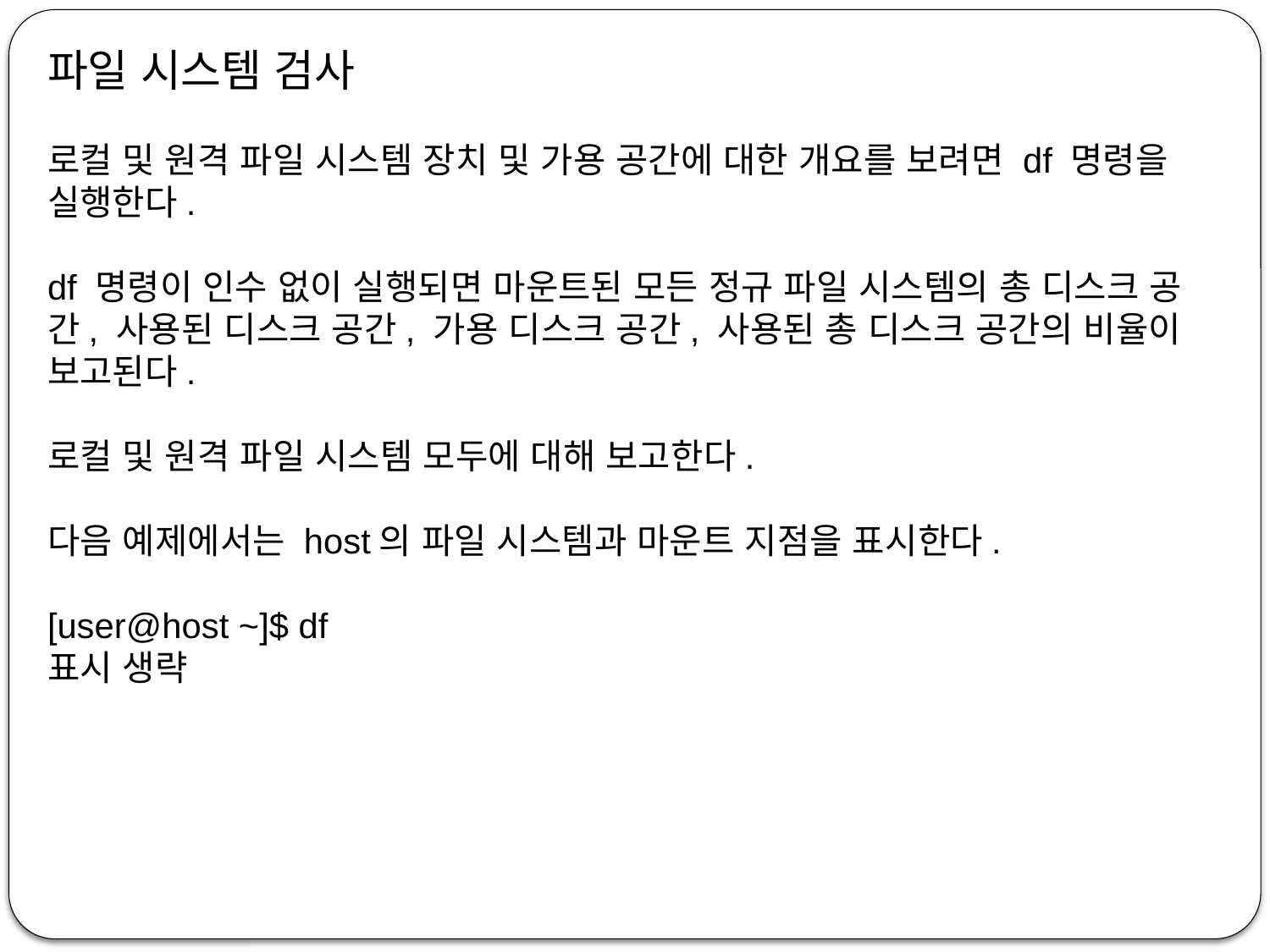

파일 시스템 검사

로컬 및 원격 파일 시스템 장치 및 가용 공간에 대한 개요를 보려면 df 명령을 실행한다.

df 명령이 인수 없이 실행되면 마운트된 모든 정규 파일 시스템의 총 디스크 공간, 사용된 디스크 공간, 가용 디스크 공간, 사용된 총 디스크 공간의 비율이 보고된다.

로컬 및 원격 파일 시스템 모두에 대해 보고한다.

다음 예제에서는 host의 파일 시스템과 마운트 지점을 표시한다.

[user@host ~]$ df
표시 생략